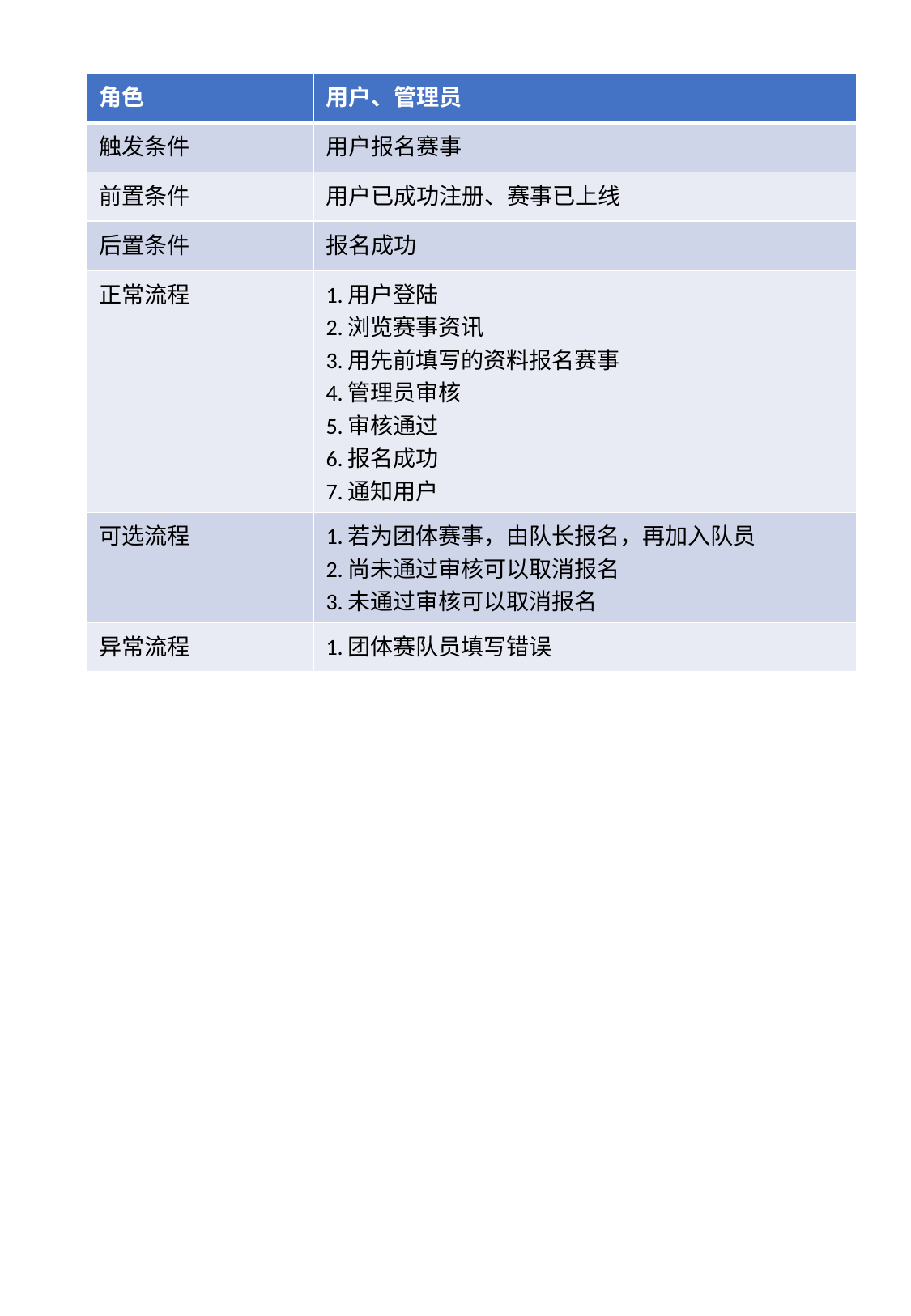

| 角色 | 用户、管理员 |
| --- | --- |
| 触发条件 | 用户报名赛事 |
| 前置条件 | 用户已成功注册、赛事已上线 |
| 后置条件 | 报名成功 |
| 正常流程 | 1.用户登陆 2.浏览赛事资讯 3.用先前填写的资料报名赛事 4.管理员审核 5.审核通过 6.报名成功 7.通知用户 |
| 可选流程 | 1.若为团体赛事，由队长报名，再加入队员 2.尚未通过审核可以取消报名 3.未通过审核可以取消报名 |
| 异常流程 | 1.团体赛队员填写错误 |